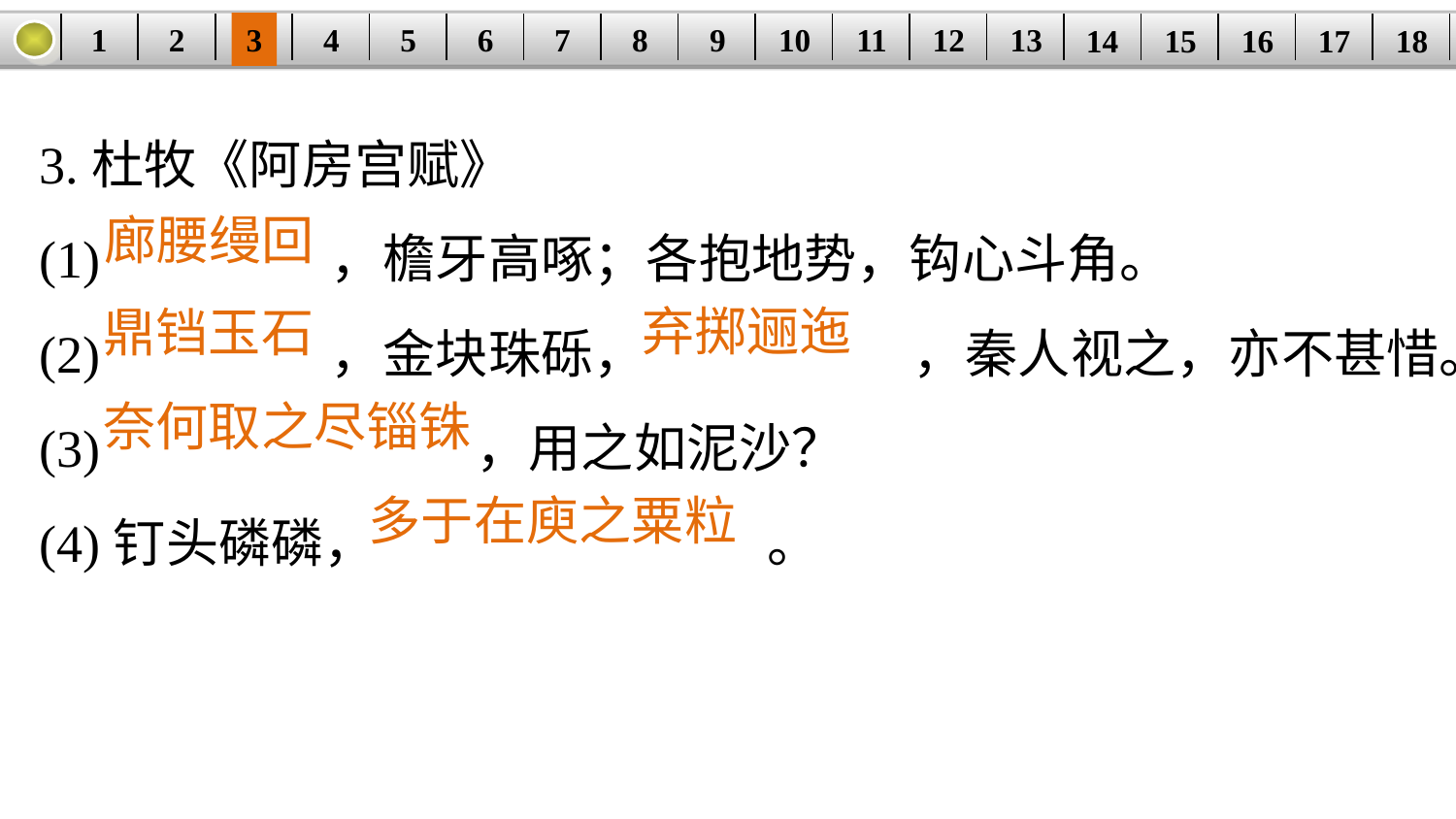

1
2
3
4
5
6
7
8
9
10
11
12
13
14
15
16
17
18
|  |  |  |  |  |  |  |  |  |  |  |  |  |  |  |  |  |  |
| --- | --- | --- | --- | --- | --- | --- | --- | --- | --- | --- | --- | --- | --- | --- | --- | --- | --- |

3.杜牧《阿房宫赋》
(1)		，檐牙高啄；各抱地势，钩心斗角。
(2)		，金块珠砾，		，秦人视之，亦不甚惜。
(3)			，用之如泥沙？
(4)钉头磷磷，			。
廊腰缦回
弃掷逦迤
鼎铛玉石
奈何取之尽锱铢
多于在庾之粟粒